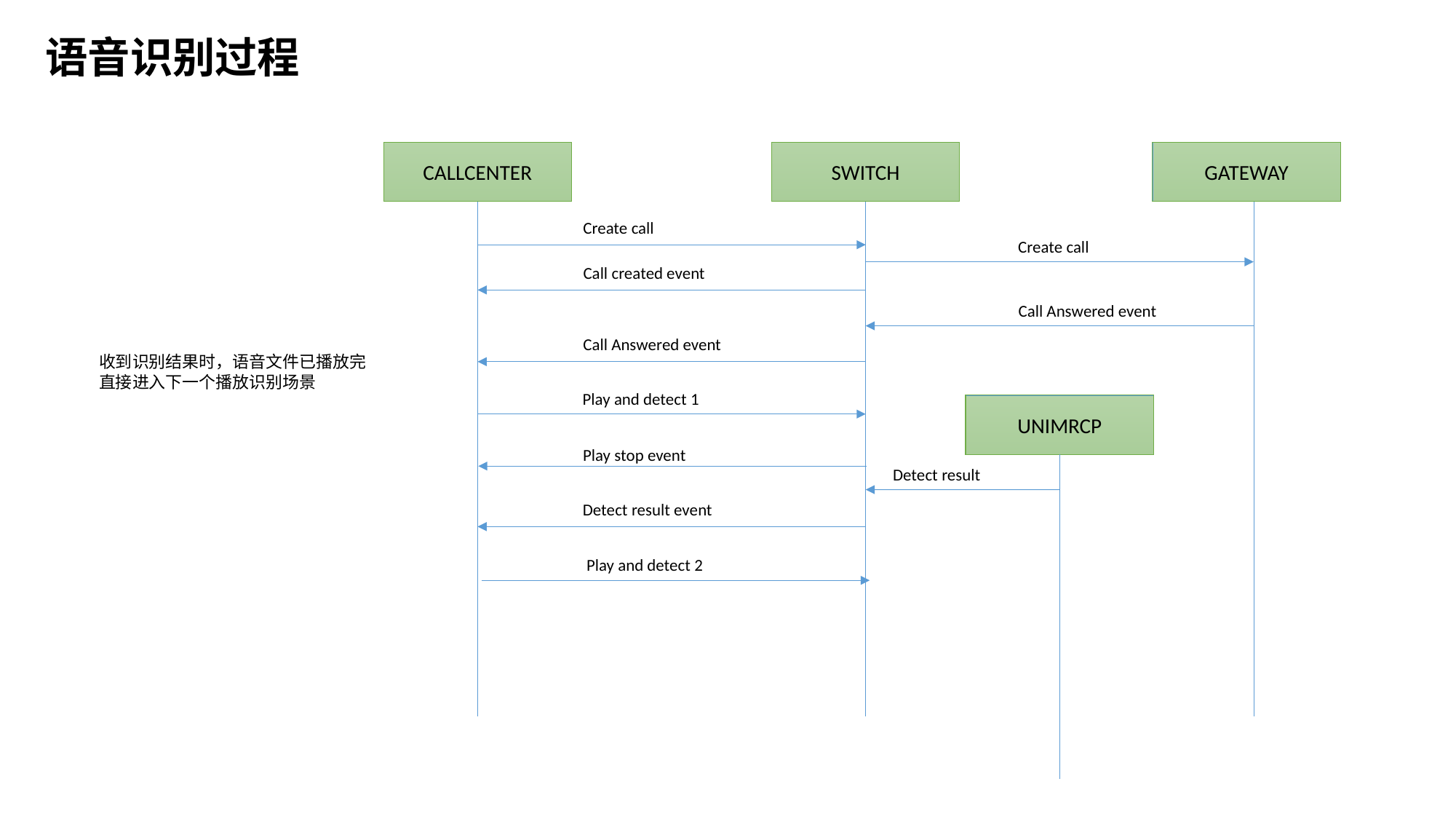

语音识别过程
CALLCENTER
SWITCH
GATEWAY
Create call
Create call
Call created event
Call Answered event
Call Answered event
收到识别结果时，语音文件已播放完
直接进入下一个播放识别场景
Play and detect 1
UNIMRCP
Play stop event
Detect result
Detect result event
Play and detect 2